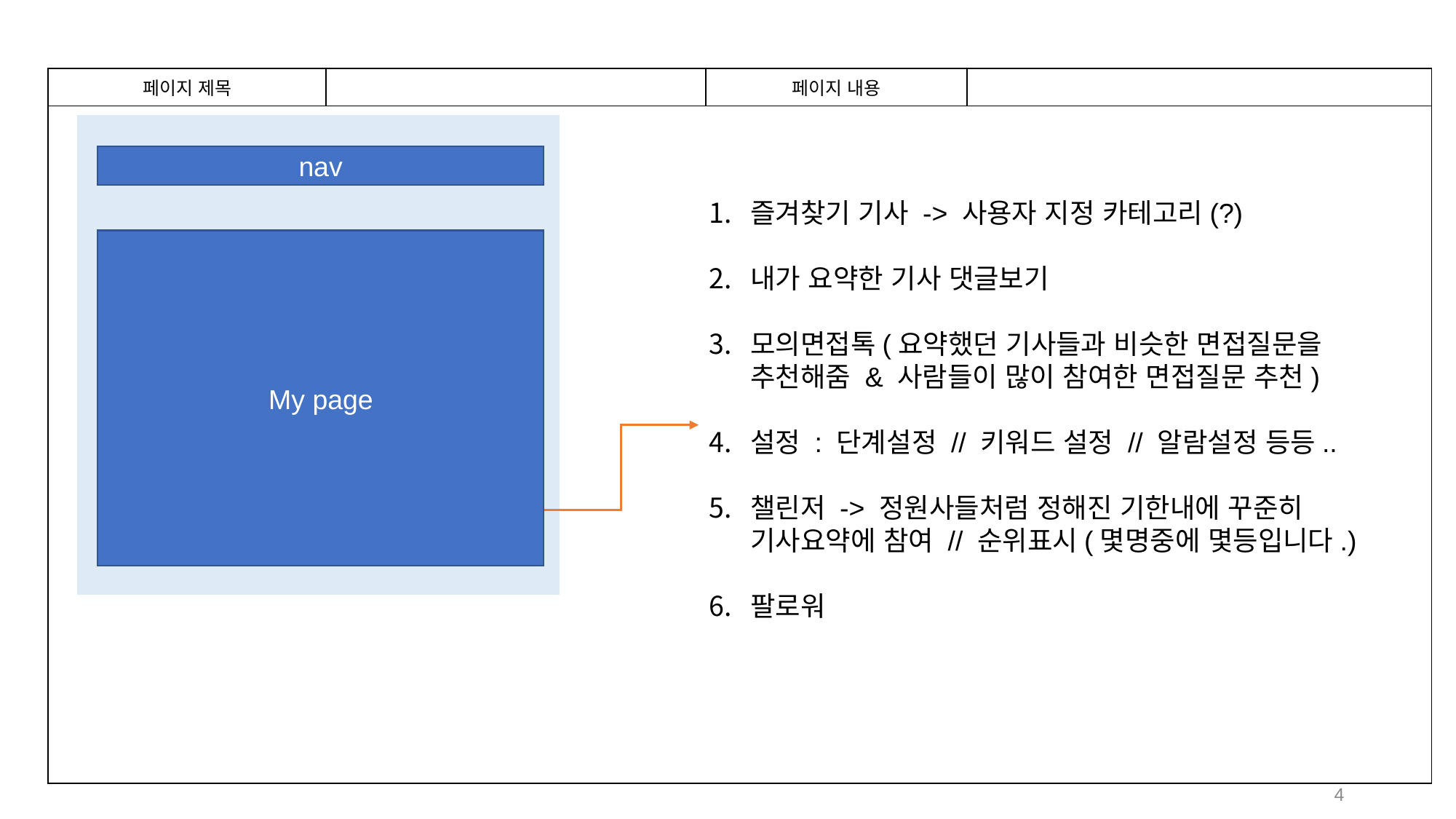

| 페이지 제목 |  | 페이지 내용 |  |
| --- | --- | --- | --- |
|  |  |  |  |

nav
즐겨찾기 기사 -> 사용자 지정 카테고리(?)

내가 요약한 기사 댓글보기

모의면접톡(요약했던 기사들과 비슷한 면접질문을 추천해줌 & 사람들이 많이 참여한 면접질문 추천)

설정 : 단계설정 // 키워드 설정 // 알람설정 등등..

챌린저 -> 정원사들처럼 정해진 기한내에 꾸준히 기사요약에 참여 // 순위표시(몇명중에 몇등입니다.)

팔로워

My page
4